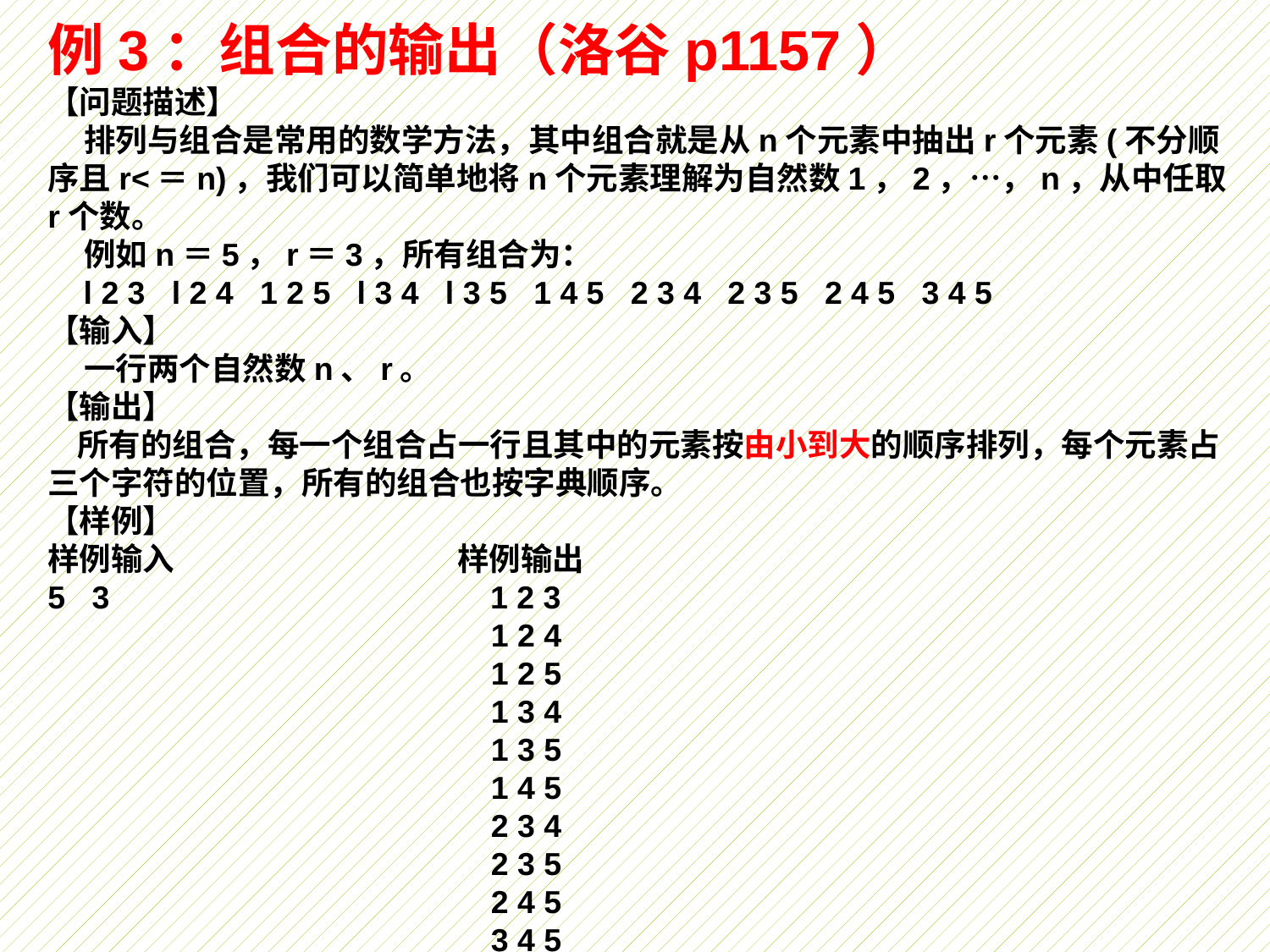

例3：组合的输出（洛谷p1157）
【问题描述】
    排列与组合是常用的数学方法，其中组合就是从n个元素中抽出r个元素(不分顺序且r<＝n)，我们可以简单地将n个元素理解为自然数1，2，…，n，从中任取r个数。
    例如n＝5，r＝3，所有组合为：
    l 2 3   l 2 4   1 2 5   l 3 4   l 3 5   1 4 5   2 3 4   2 3 5   2 4 5   3 4 5
【输入】
    一行两个自然数n、r。
【输出】
   所有的组合，每一个组合占一行且其中的元素按由小到大的顺序排列，每个元素占三个字符的位置，所有的组合也按字典顺序。
【样例】
样例输入		    样例输出
5   3                                           1 2 3
			       1 2 4
			       1 2 5
			       1 3 4
			       1 3 5
			       1 4 5
			       2 3 4
			       2 3 5
			       2 4 5
			       3 4 5
#